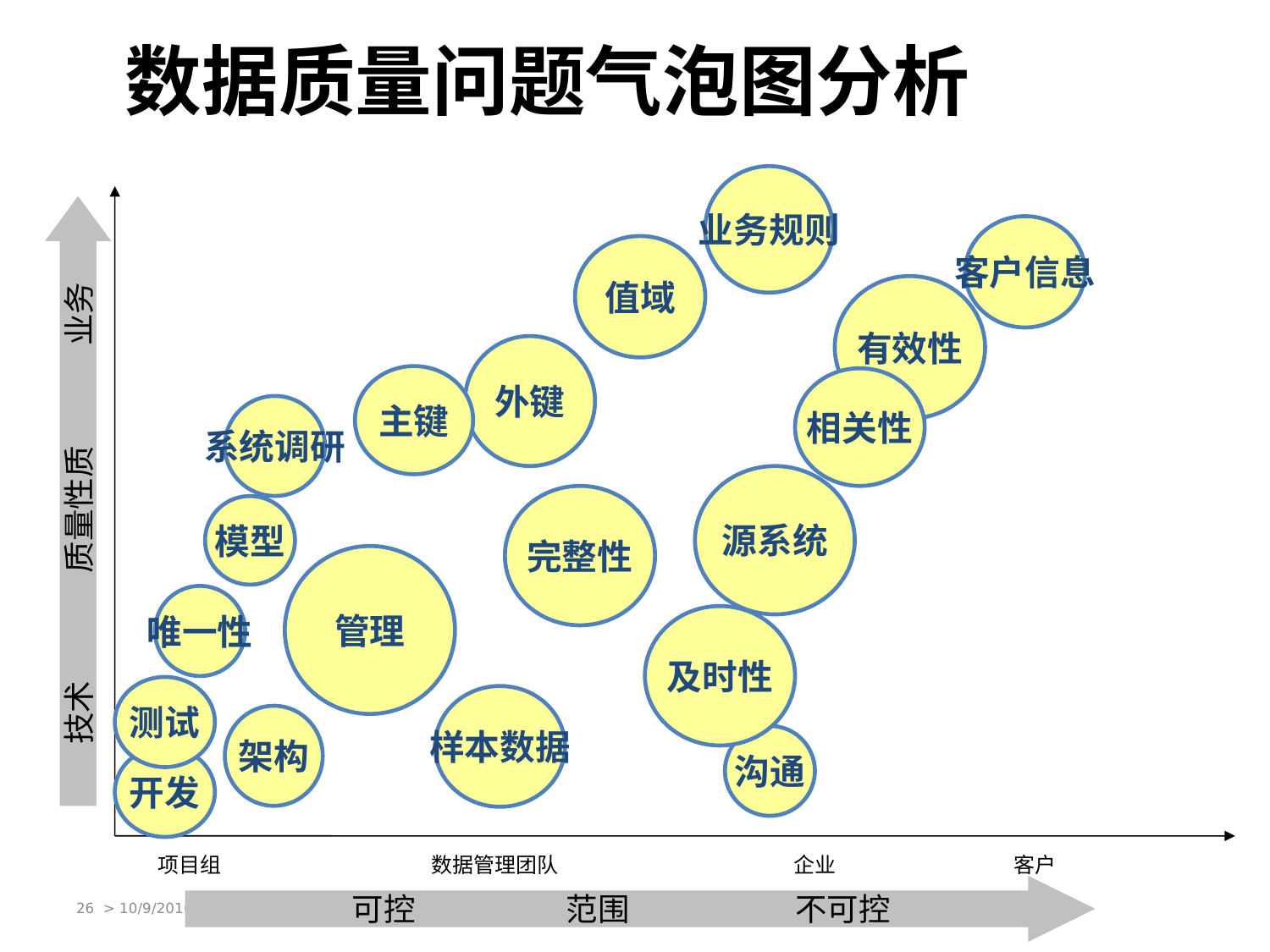

# 数据质量问题气泡图分析
业务规则

客户信息
值域
有效性
外键
主键
相关性
系统调研
源系统
技术               质量性质              业务
完整性
模型
管理
唯一性
及时性
测试
样本数据
架构
沟通
开发

项目组
数据管理团队
企业
客户
可控                     范围                       不可控
26  > 10/9/2016
 Confidential